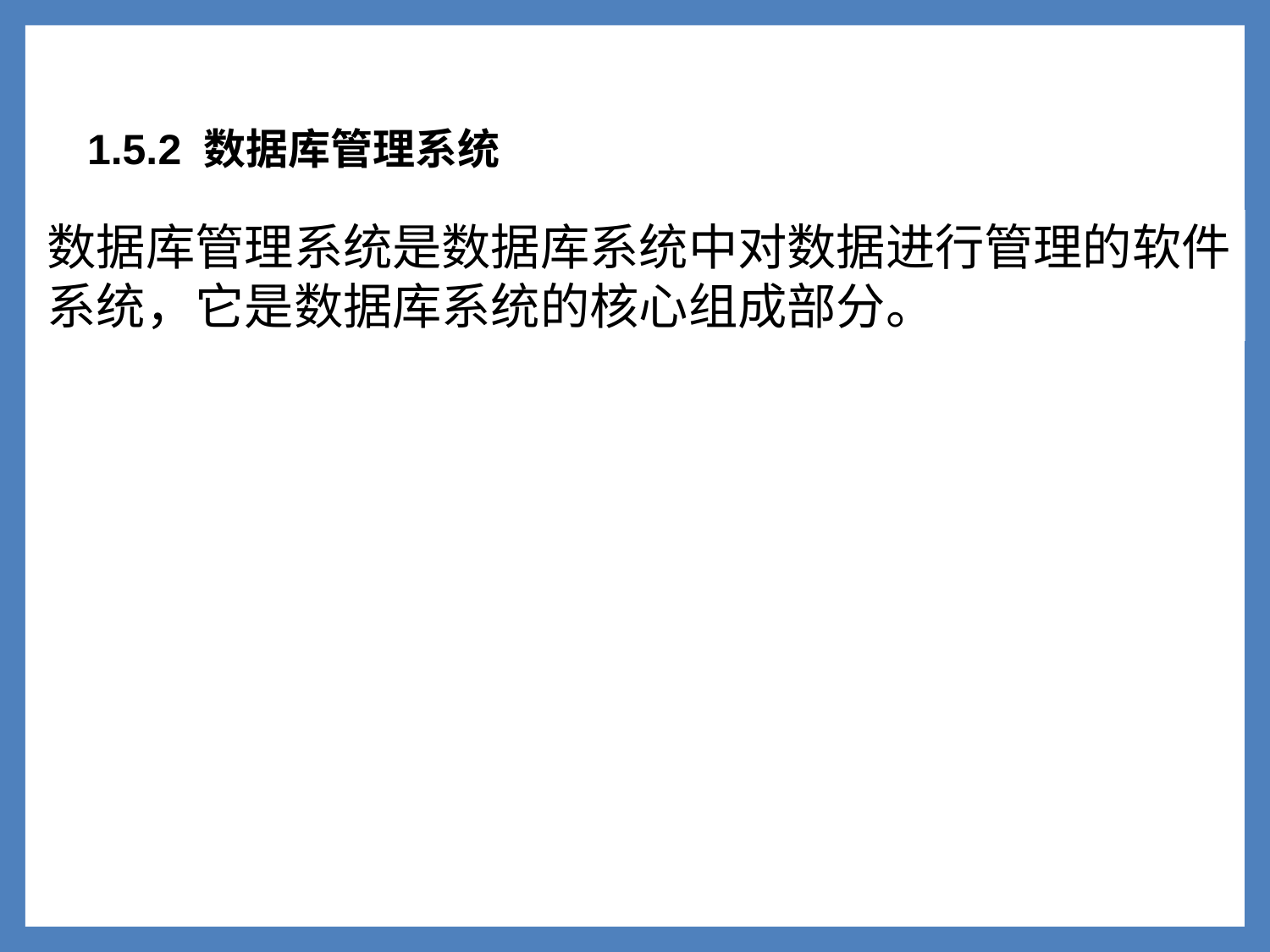

1.5.2 数据库管理系统
数据库管理系统是数据库系统中对数据进行管理的软件系统，它是数据库系统的核心组成部分。